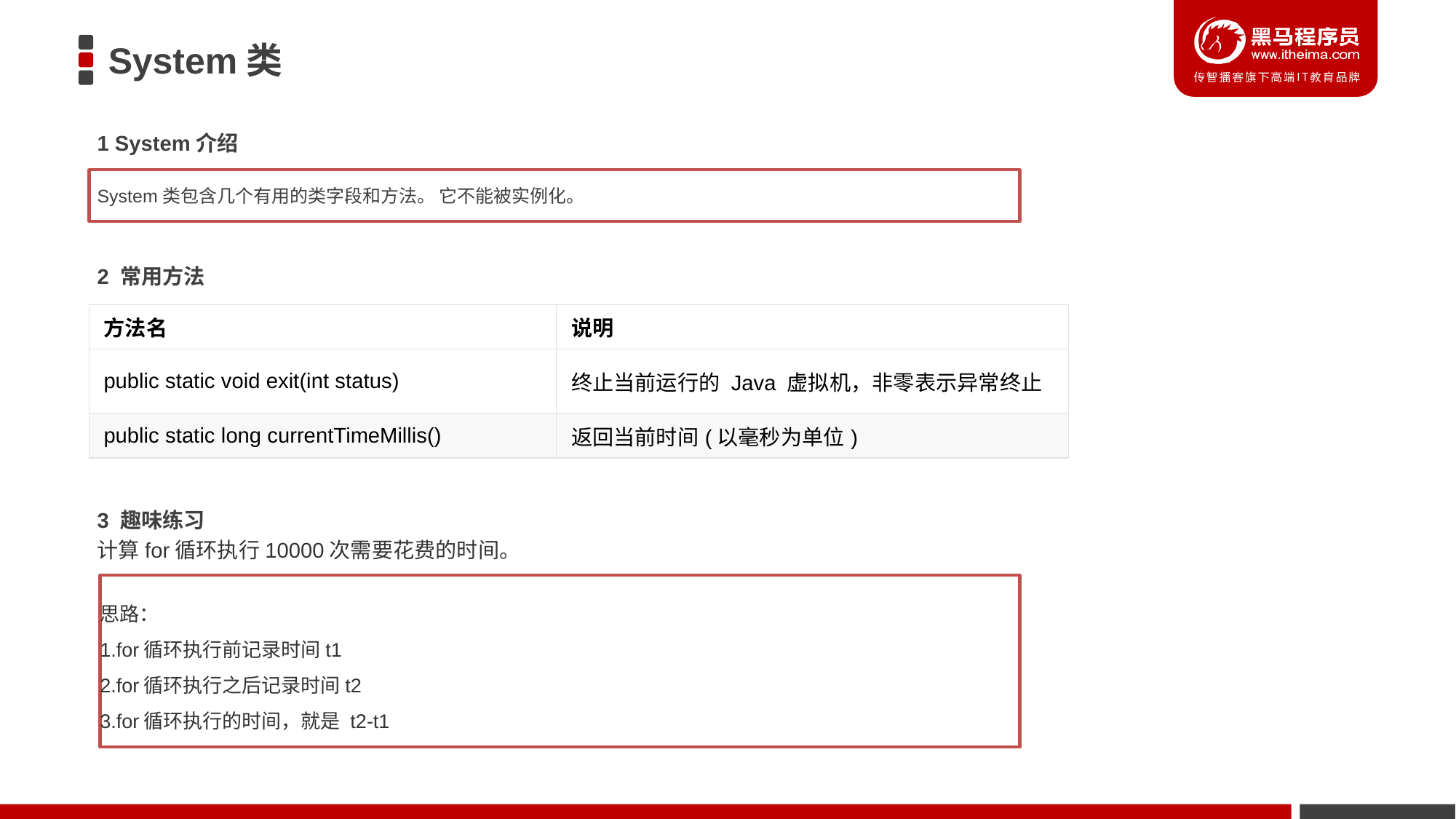

# System类
1 System介绍
System类包含几个有用的类字段和方法。 它不能被实例化。
2 常用方法
| 方法名 | 说明 |
| --- | --- |
| public static void exit(int status) | 终止当前运行的 Java 虚拟机，非零表示异常终止 |
| public static long currentTimeMillis() | 返回当前时间(以毫秒为单位) |
3 趣味练习
计算for循环执行10000次需要花费的时间。

思路：
for循环执行前记录时间t1
for循环执行之后记录时间t2
for循环执行的时间，就是 t2-t1